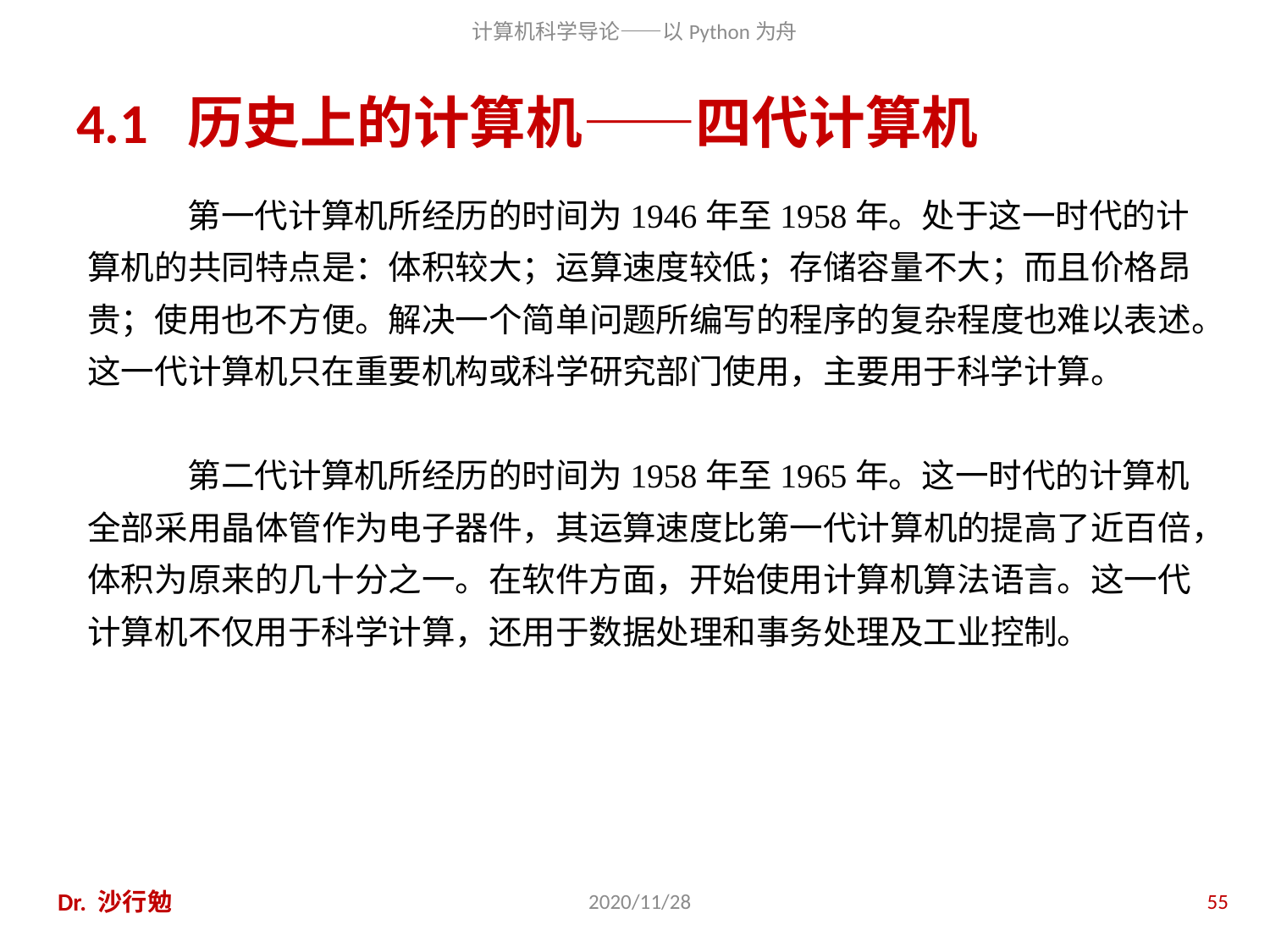

# 4.1  历史上的计算机——四代计算机
第一代计算机所经历的时间为1946年至1958年。处于这一时代的计算机的共同特点是：体积较大；运算速度较低；存储容量不大；而且价格昂贵；使用也不方便。解决一个简单问题所编写的程序的复杂程度也难以表述。这一代计算机只在重要机构或科学研究部门使用，主要用于科学计算。

第二代计算机所经历的时间为1958年至1965年。这一时代的计算机全部采用晶体管作为电子器件，其运算速度比第一代计算机的提高了近百倍，体积为原来的几十分之一。在软件方面，开始使用计算机算法语言。这一代计算机不仅用于科学计算，还用于数据处理和事务处理及工业控制。
Dr. 沙行勉
2020/11/28
55